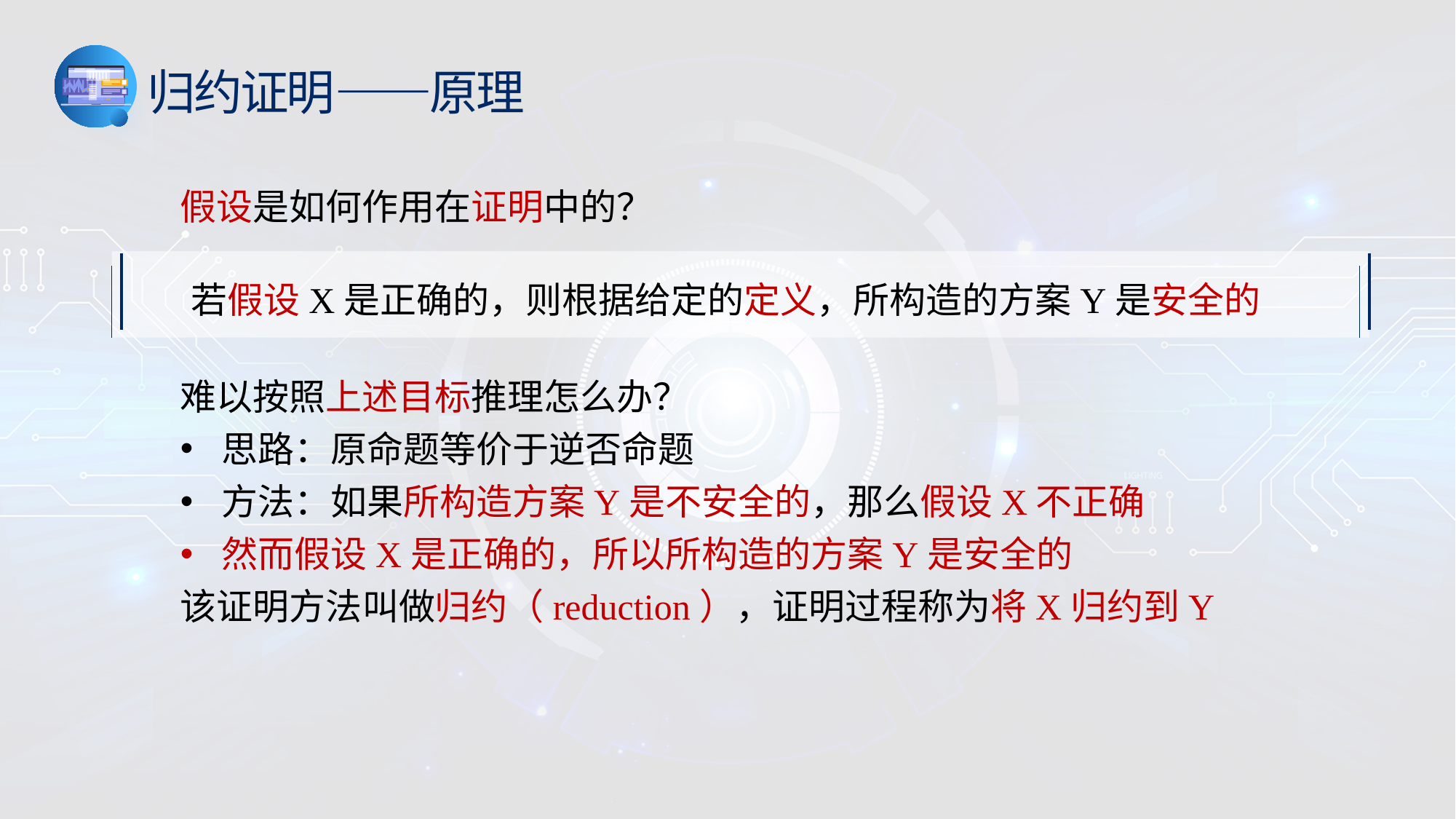

归约证明——原理

假设是如何作用在证明中的？

若假设X是正确的，则根据给定的定义，所构造的方案Y是安全的
难以按照上述目标推理怎么办？
思路：原命题等价于逆否命题
方法：如果所构造方案Y是不安全的，那么假设X不正确
然而假设X是正确的，所以所构造的方案Y是安全的
该证明方法叫做归约（reduction），证明过程称为将X归约到Y